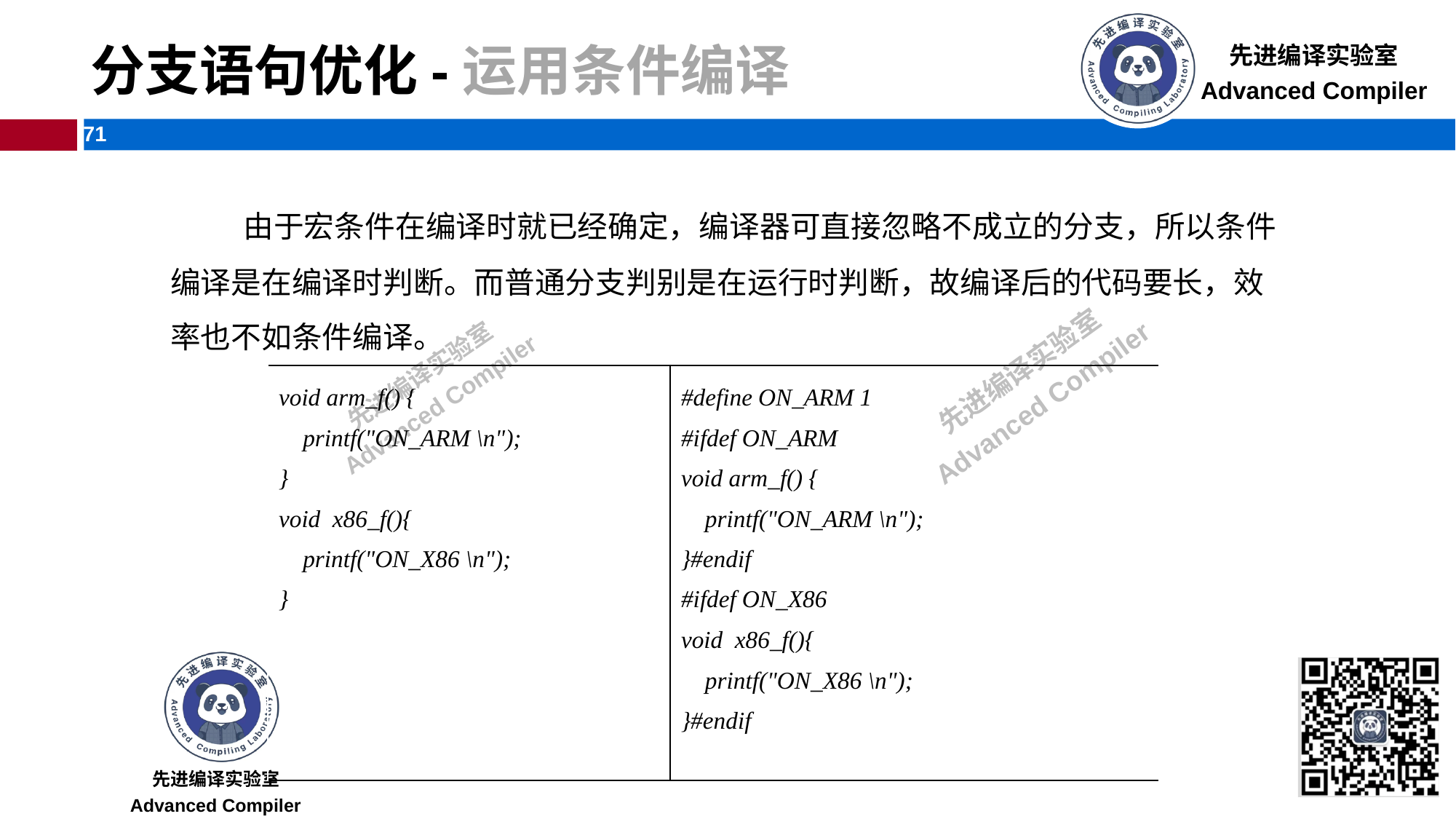

# 分支语句优化-运用条件编译
      由于宏条件在编译时就已经确定，编译器可直接忽略不成立的分支，所以条件编译是在编译时判断。而普通分支判别是在运行时判断，故编译后的代码要长，效率也不如条件编译。
| void arm\_f() { printf("ON\_ARM \n"); } void x86\_f(){ printf("ON\_X86 \n"); } | #define ON\_ARM 1 #ifdef ON\_ARM void arm\_f() { printf("ON\_ARM \n"); }#endif #ifdef ON\_X86 void x86\_f(){ printf("ON\_X86 \n"); }#endif |
| --- | --- |